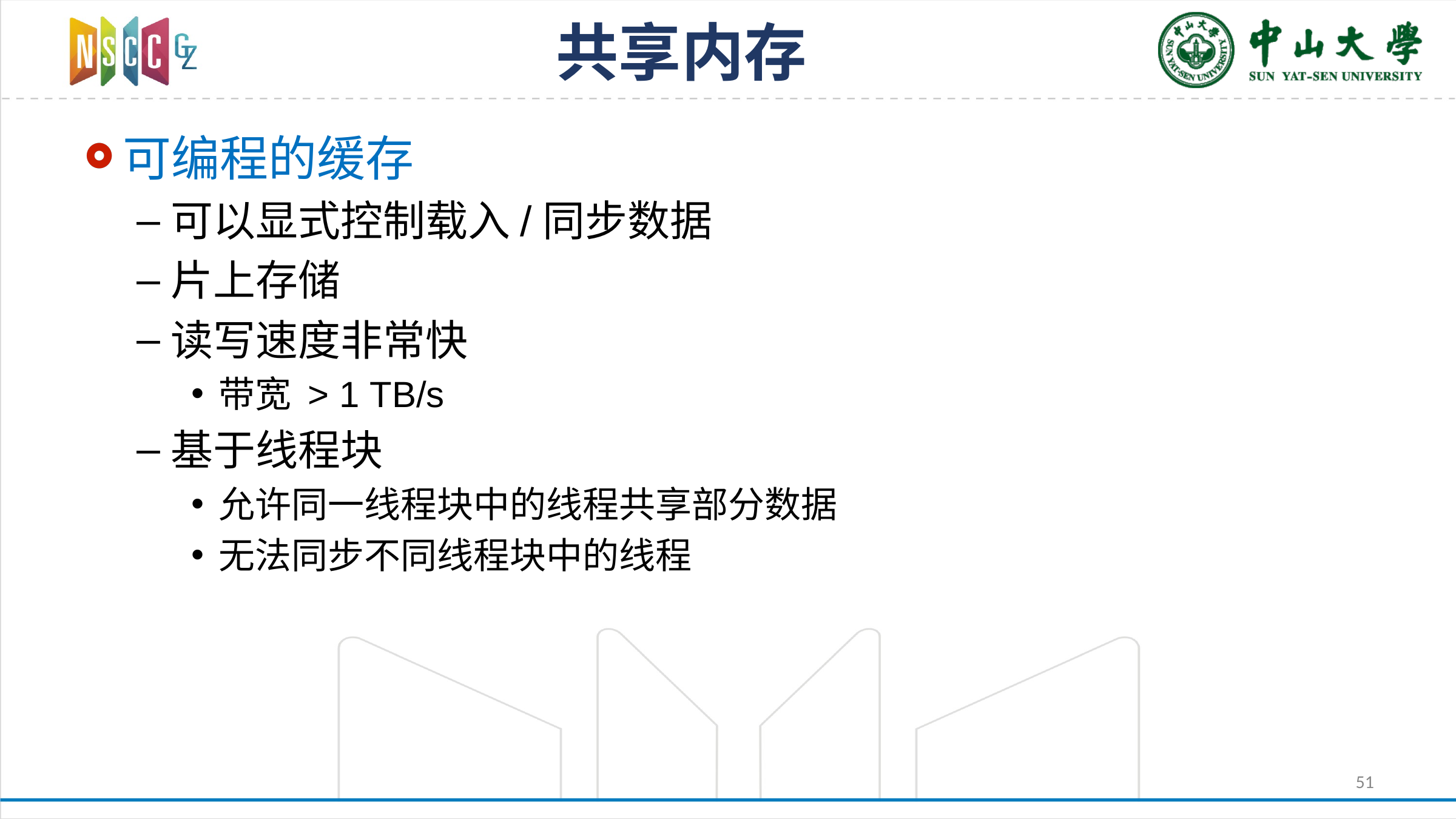

# 共享内存
可编程的缓存
可以显式控制载入/同步数据
片上存储
读写速度非常快
带宽 > 1 TB/s
基于线程块
允许同一线程块中的线程共享部分数据
无法同步不同线程块中的线程
51